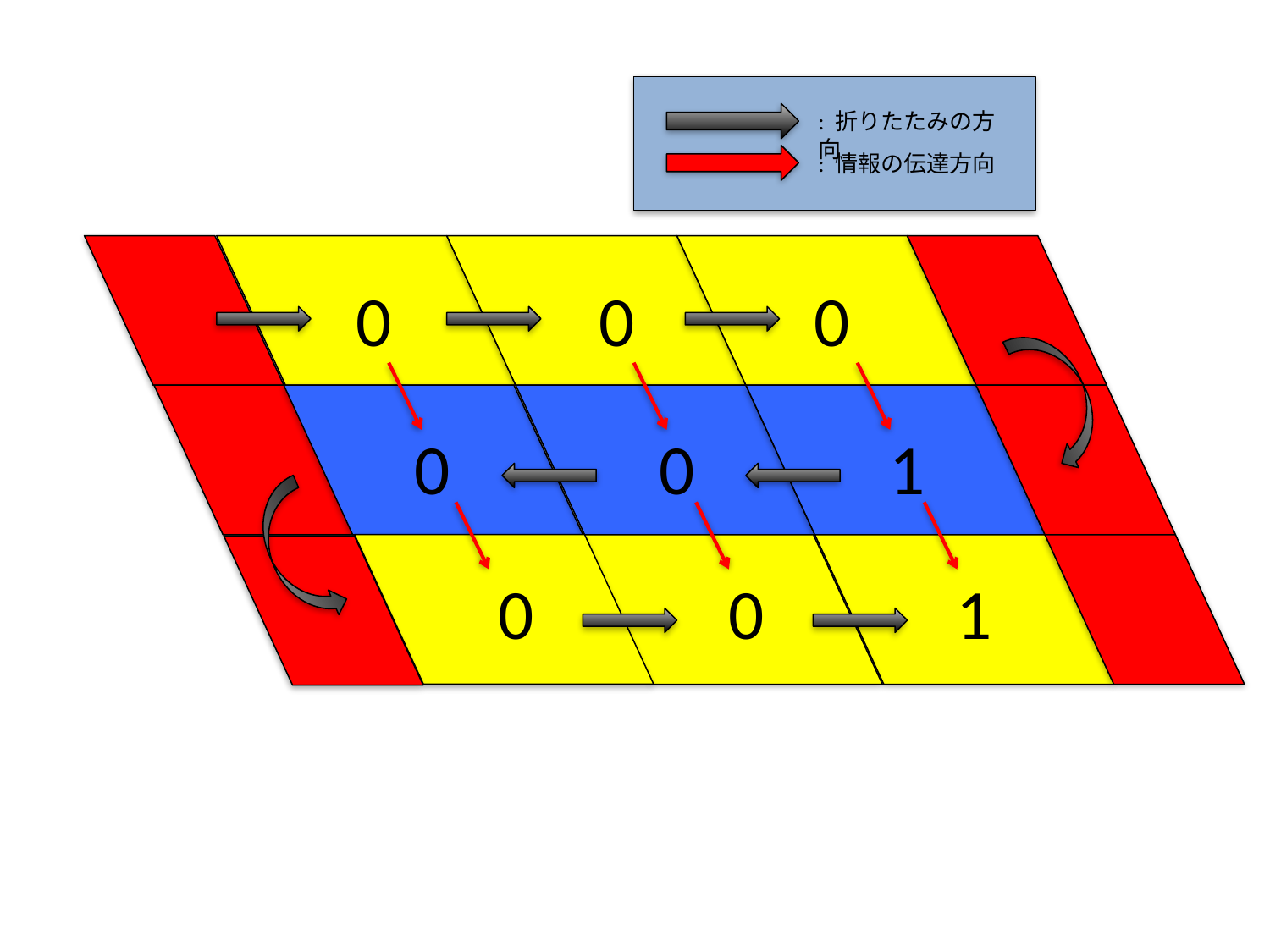

: 折りたたみの方向

: 情報の伝達方向

0
0
0

0
0
1

0
0
1